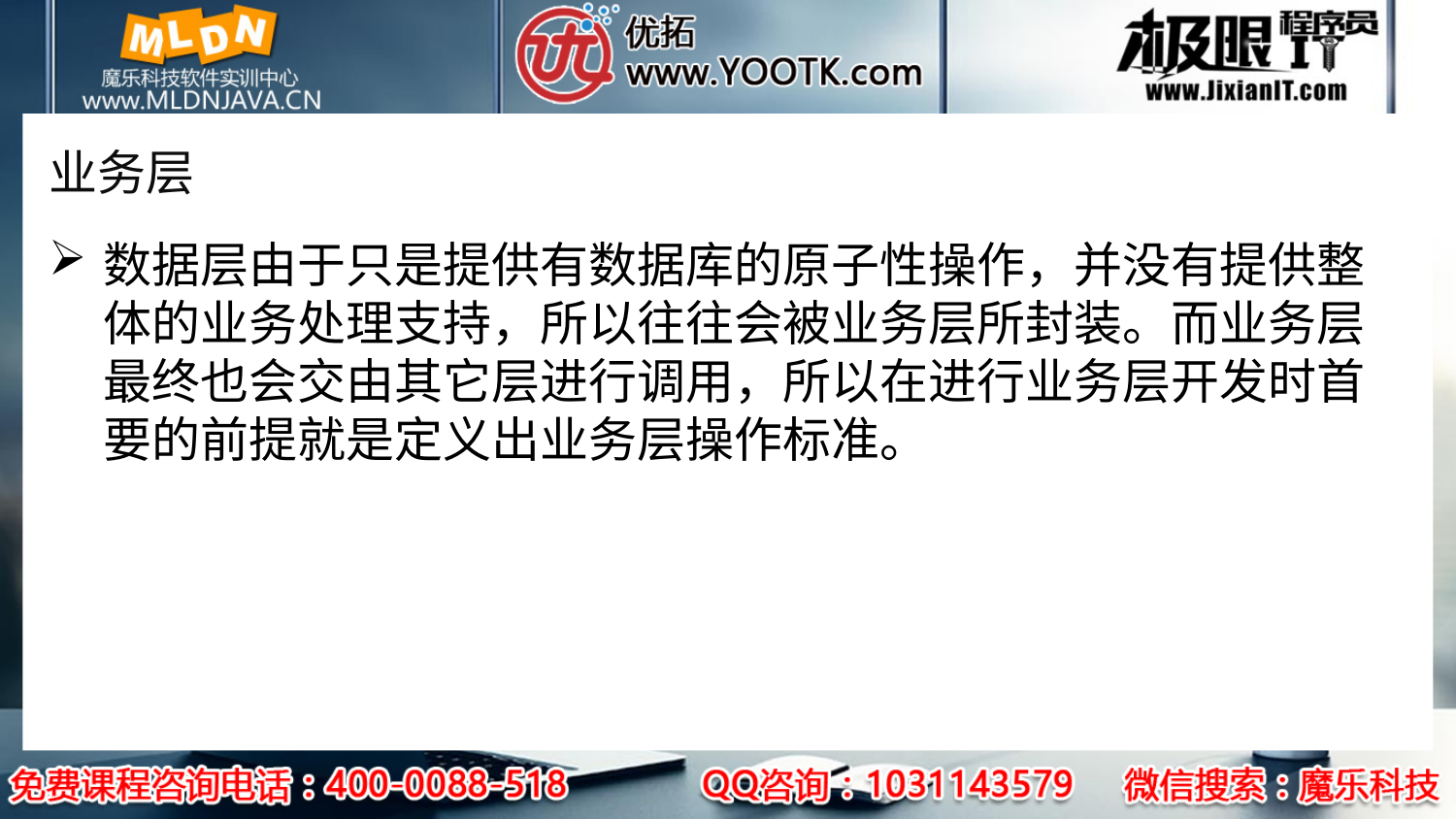

# 业务层
数据层由于只是提供有数据库的原子性操作，并没有提供整体的业务处理支持，所以往往会被业务层所封装。而业务层最终也会交由其它层进行调用，所以在进行业务层开发时首要的前提就是定义出业务层操作标准。